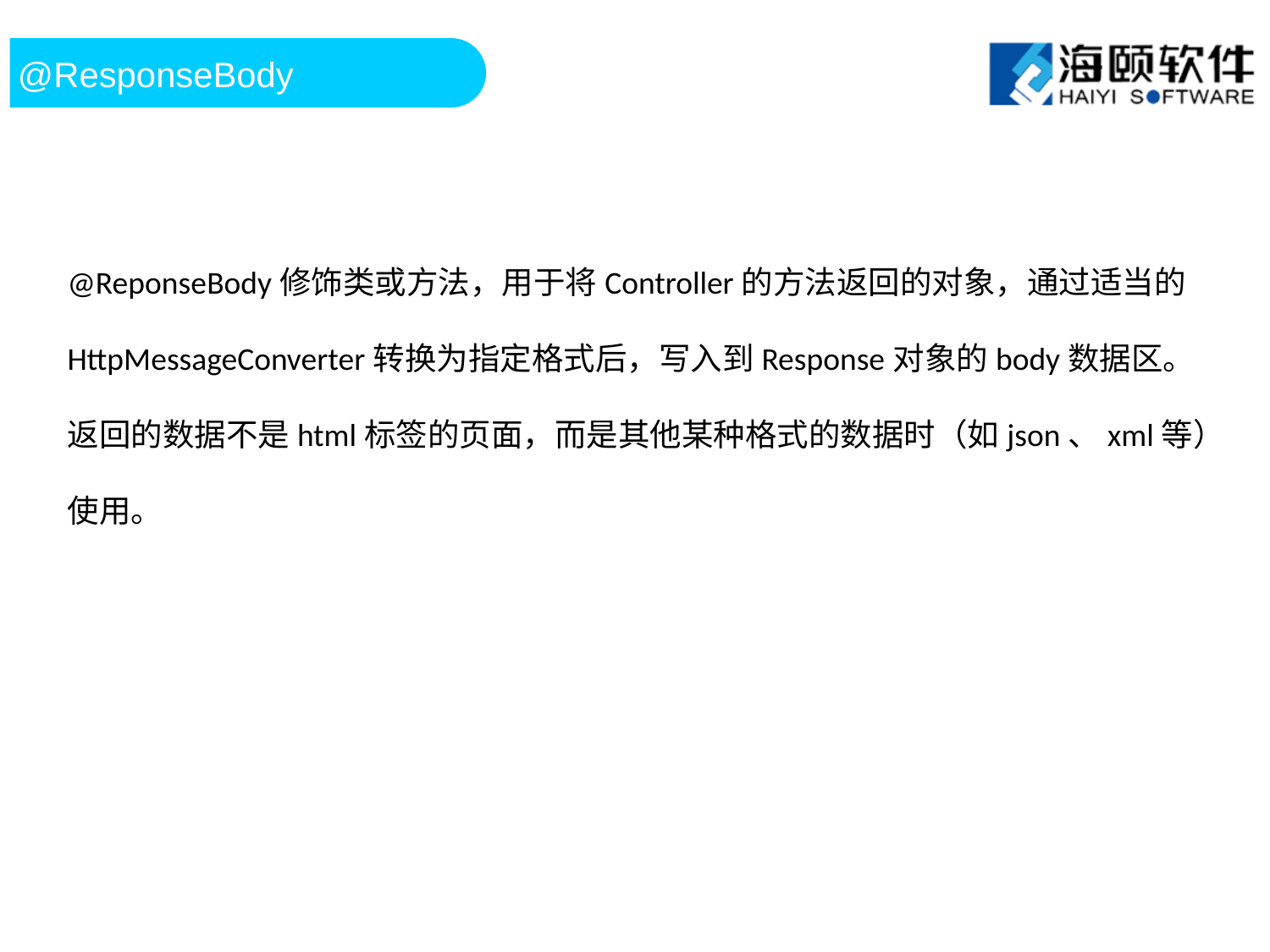

@ResponseBody
@ReponseBody修饰类或方法，用于将Controller的方法返回的对象，通过适当的
HttpMessageConverter转换为指定格式后，写入到Response对象的body数据区。
返回的数据不是html标签的页面，而是其他某种格式的数据时（如json、xml等）
使用。